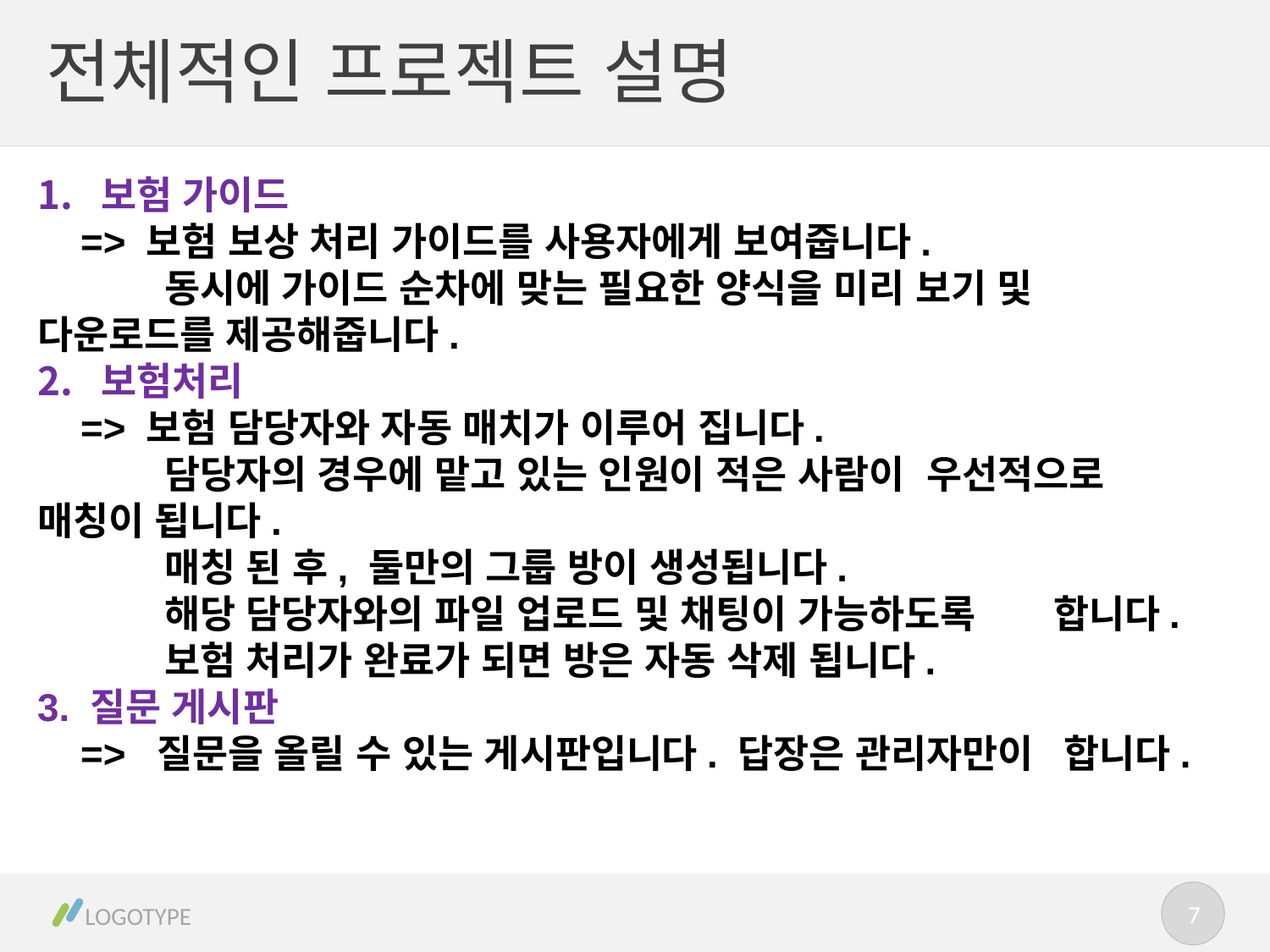

# 전체적인 프로젝트 설명
보험 가이드
    => 보험 보상 처리 가이드를 사용자에게 보여줍니다.
	동시에 가이드 순차에 맞는 필요한 양식을 미리 보기 및 	다운로드를 제공해줍니다.
보험처리
    => 보험 담당자와 자동 매치가 이루어 집니다.
	담당자의 경우에 맡고 있는 인원이 적은 사람이 	우선적으로 매칭이 됩니다.
	매칭 된 후, 둘만의 그룹 방이 생성됩니다.
	해당 담당자와의 파일 업로드 및 채팅이 가능하도록 	합니다.
	보험 처리가 완료가 되면 방은 자동 삭제 됩니다.
3. 질문 게시판
    =>  질문을 올릴 수 있는 게시판입니다. 답장은 관리자만이 	 합니다.